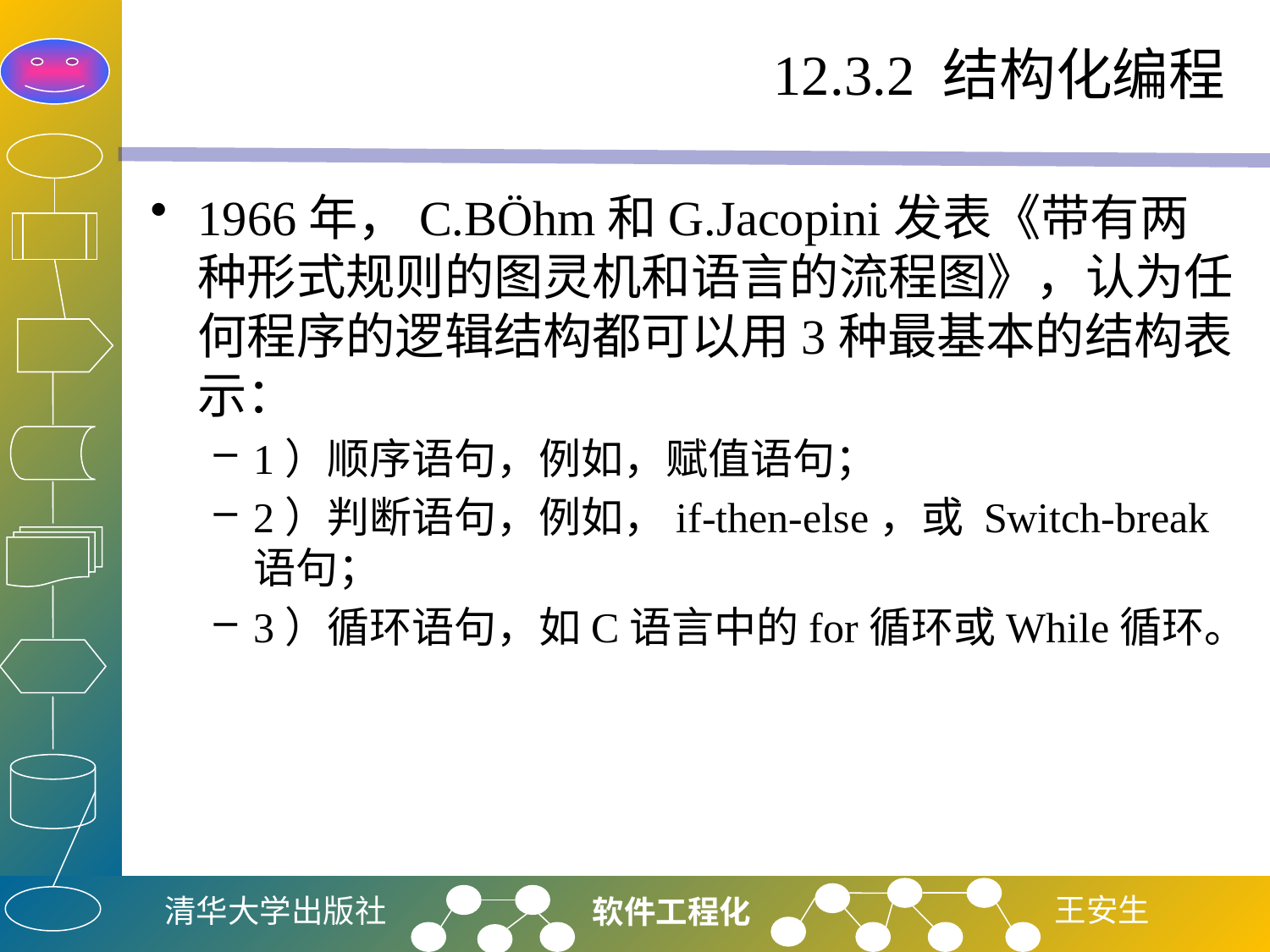

# 12.3.2 结构化编程
1966年，C.BÖhm和G.Jacopini发表《带有两种形式规则的图灵机和语言的流程图》，认为任何程序的逻辑结构都可以用3种最基本的结构表示：
1）顺序语句，例如，赋值语句；
2）判断语句，例如，if-then-else，或 Switch-break语句；
3）循环语句，如C语言中的for循环或While循环。